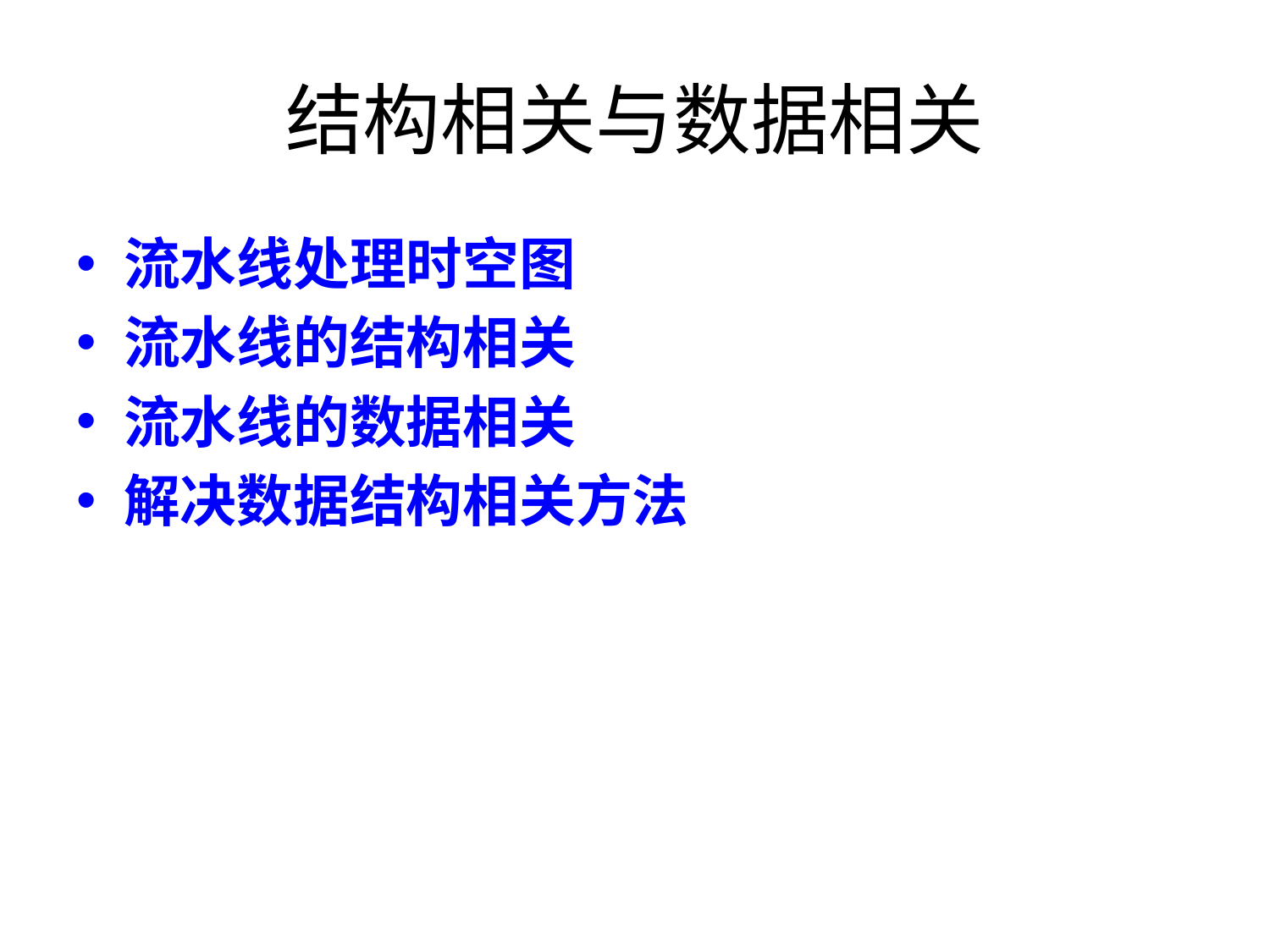

# 结构相关与数据相关
流水线处理时空图
流水线的结构相关
流水线的数据相关
解决数据结构相关方法